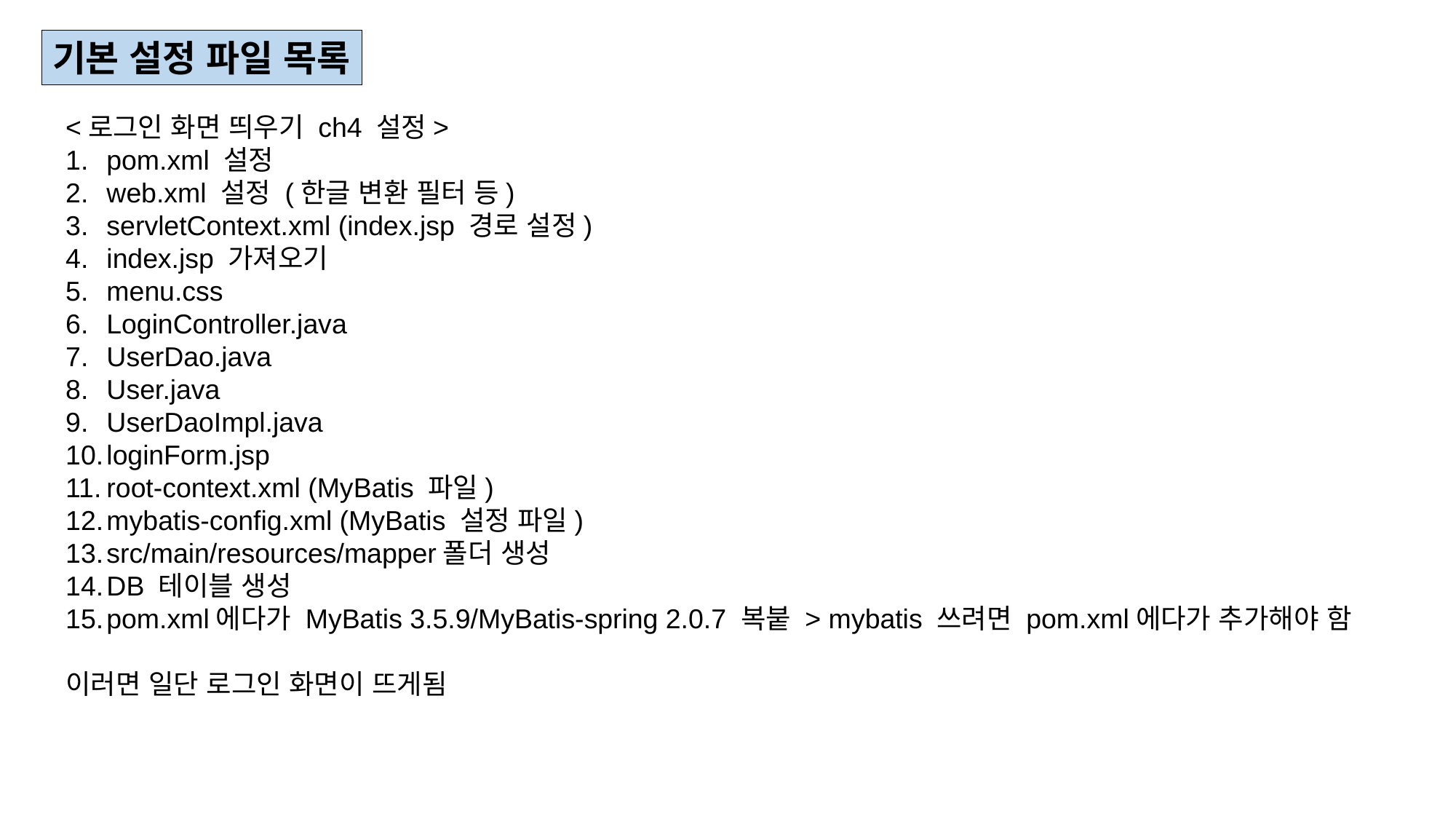

기본 설정 파일 목록
<로그인 화면 띄우기 ch4 설정>
pom.xml 설정
web.xml 설정 (한글 변환 필터 등)
servletContext.xml (index.jsp 경로 설정)
index.jsp 가져오기
menu.css
LoginController.java
UserDao.java
User.java
UserDaoImpl.java
loginForm.jsp
root-context.xml (MyBatis 파일)
mybatis-config.xml (MyBatis 설정 파일)
src/main/resources/mapper폴더 생성
DB 테이블 생성
pom.xml에다가 MyBatis 3.5.9/MyBatis-spring 2.0.7 복붙 > mybatis 쓰려면 pom.xml에다가 추가해야 함

이러면 일단 로그인 화면이 뜨게됨